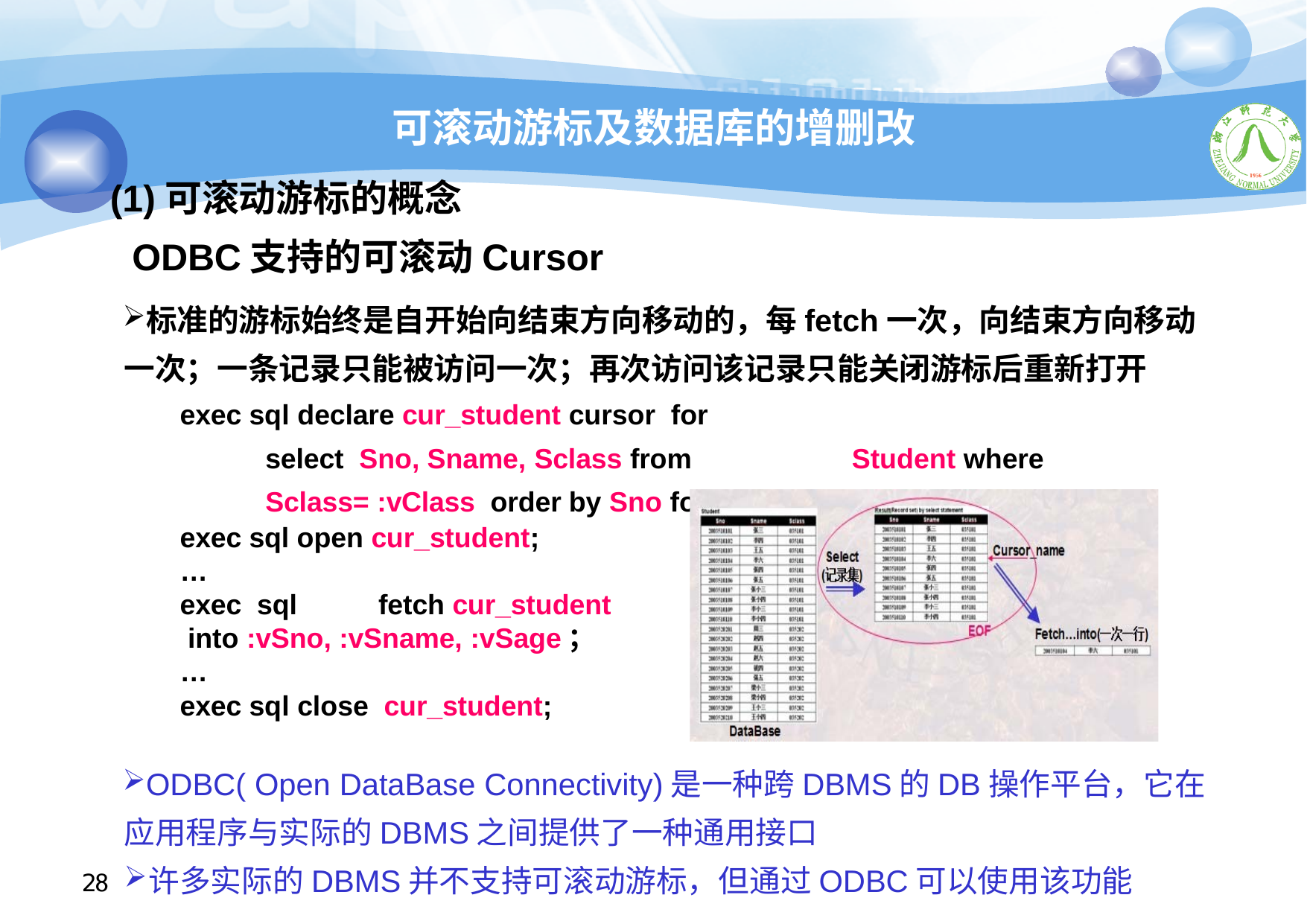

# 可滚动游标及数据库的增删改
(1)可滚动游标的概念
ODBC支持的可滚动Cursor
标准的游标始终是自开始向结束方向移动的，每fetch一次，向结束方向移动 一次；一条记录只能被访问一次；再次访问该记录只能关闭游标后重新打开
exec sql declare cur_student cursor for
select  Sno, Sname, Sclass from	Student where Sclass= :vClass  order by Sno for read only ;
exec sql open cur_student;
…
exec  sql	fetch cur_student  into :vSno, :vSname, :vSage；
…
exec sql close cur_student;

ODBC( Open DataBase Connectivity)是一种跨DBMS的DB操作平台，它在 应用程序与实际的DBMS之间提供了一种通用接口
许多实际的DBMS并不支持可滚动游标，但通过ODBC可以使用该功能

28